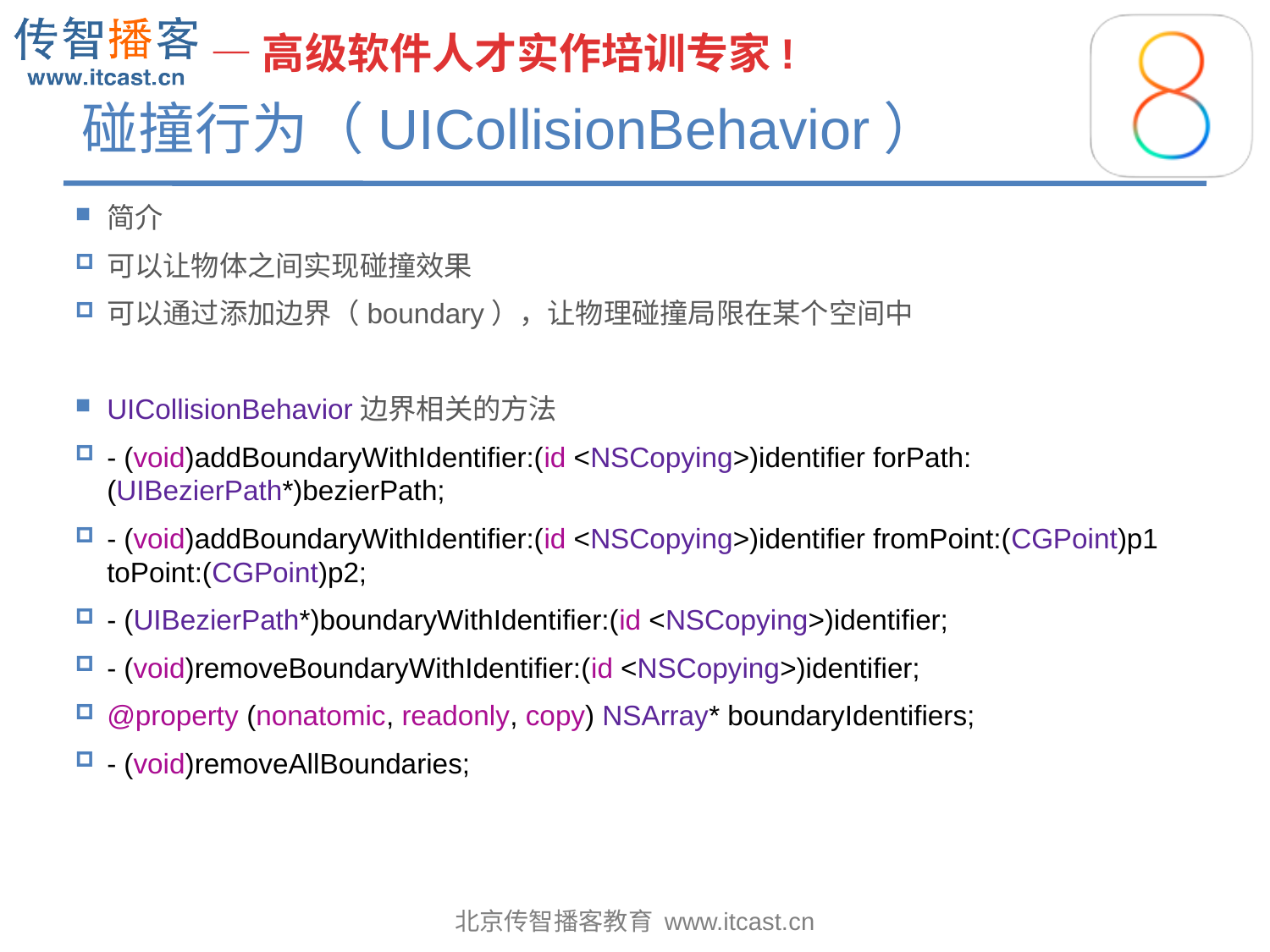

# 碰撞行为（UICollisionBehavior）
简介
可以让物体之间实现碰撞效果
可以通过添加边界（boundary），让物理碰撞局限在某个空间中

UICollisionBehavior边界相关的方法
- (void)addBoundaryWithIdentifier:(id <NSCopying>)identifier forPath:(UIBezierPath*)bezierPath;
- (void)addBoundaryWithIdentifier:(id <NSCopying>)identifier fromPoint:(CGPoint)p1 toPoint:(CGPoint)p2;
- (UIBezierPath*)boundaryWithIdentifier:(id <NSCopying>)identifier;
- (void)removeBoundaryWithIdentifier:(id <NSCopying>)identifier;
@property (nonatomic, readonly, copy) NSArray* boundaryIdentifiers;
- (void)removeAllBoundaries;